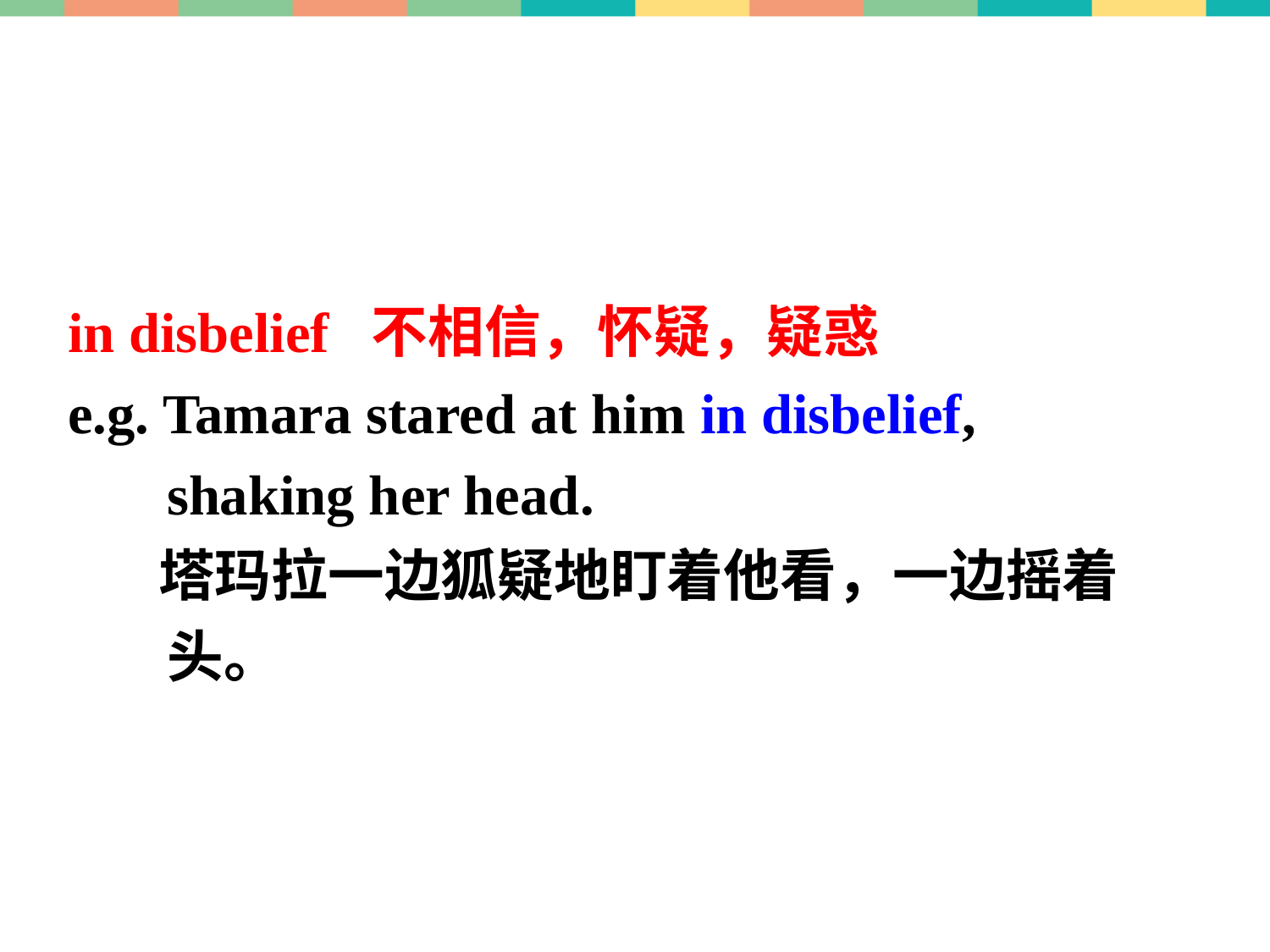

in disbelief  不相信，怀疑，疑惑
e.g. Tamara stared at him in disbelief,
       shaking her head.
      塔玛拉一边狐疑地盯着他看，一边摇着头。